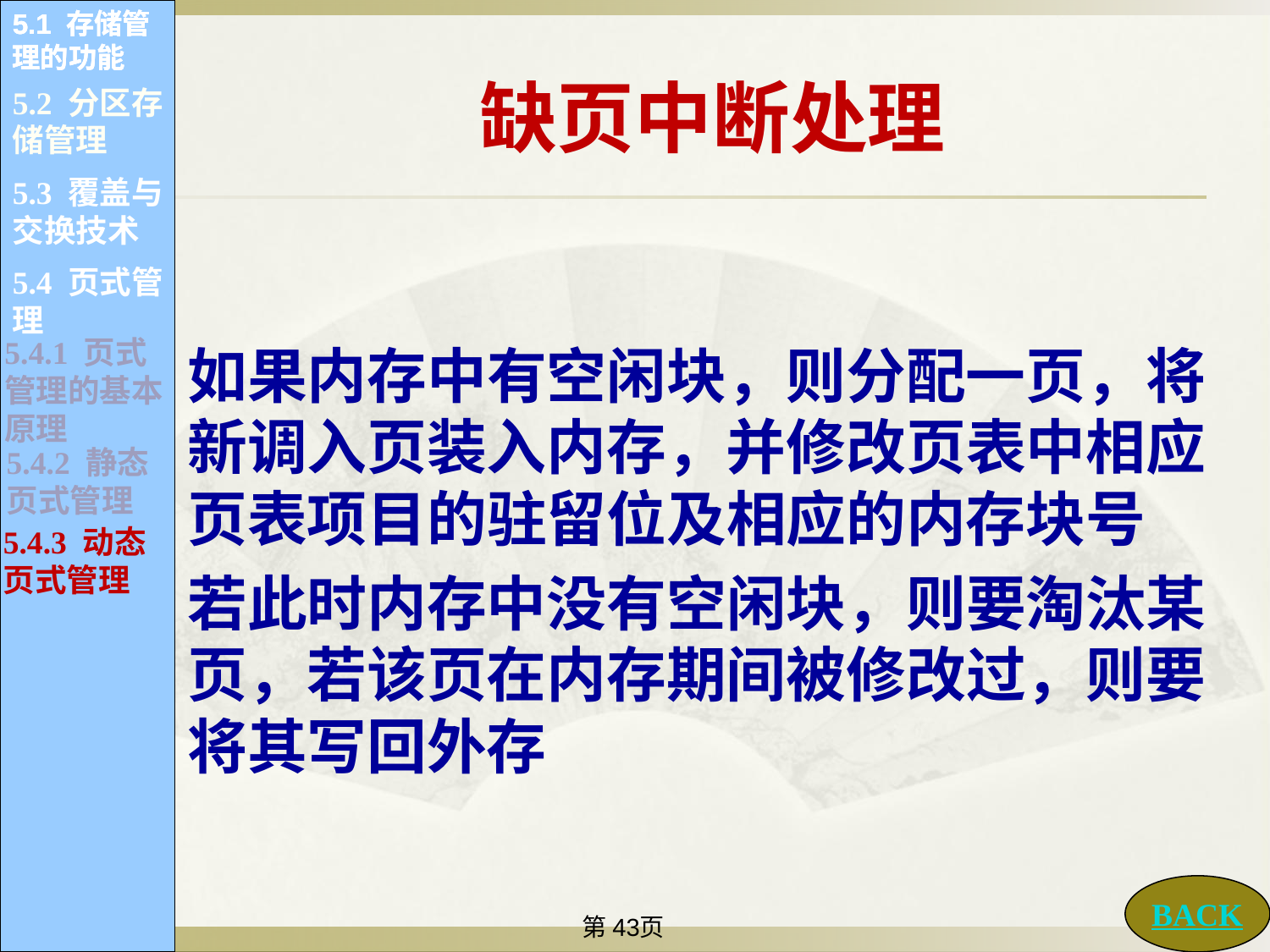

5.1 存储管理的功能

5.1 存储管理的功能
5.1 存储管理的功能
5.1 存储管理的功能

5.1 存储管理的功能

5.1 存储管理的功能
5.1 存储管理的功能
5.1 存储管理的功能

5.1 存储管理的功能

5.1 存储管理的功能
5.1 存储管理的功能
5.1 存储管理的功能
缺页中断处理
5.2 分区存储管理
5.1.1 内存的分配和回收
5.1.2 内存空间的共享
5.1.2 内存空间的共享
5.3 覆盖与交换技术
如果内存中有空闲块，则分配一页，将新调入页装入内存，并修改页表中相应页表项目的驻留位及相应的内存块号
若此时内存中没有空闲块，则要淘汰某页，若该页在内存期间被修改过，则要将其写回外存

5.1.3 存储保护
5.1.3 存储保护
5.4 页式管理
5.1.4 内存空间的扩充
5.4.1 页式管理的基本原理
5.4.2 静态页式管理
5.4.3 动态页式管理
BACK